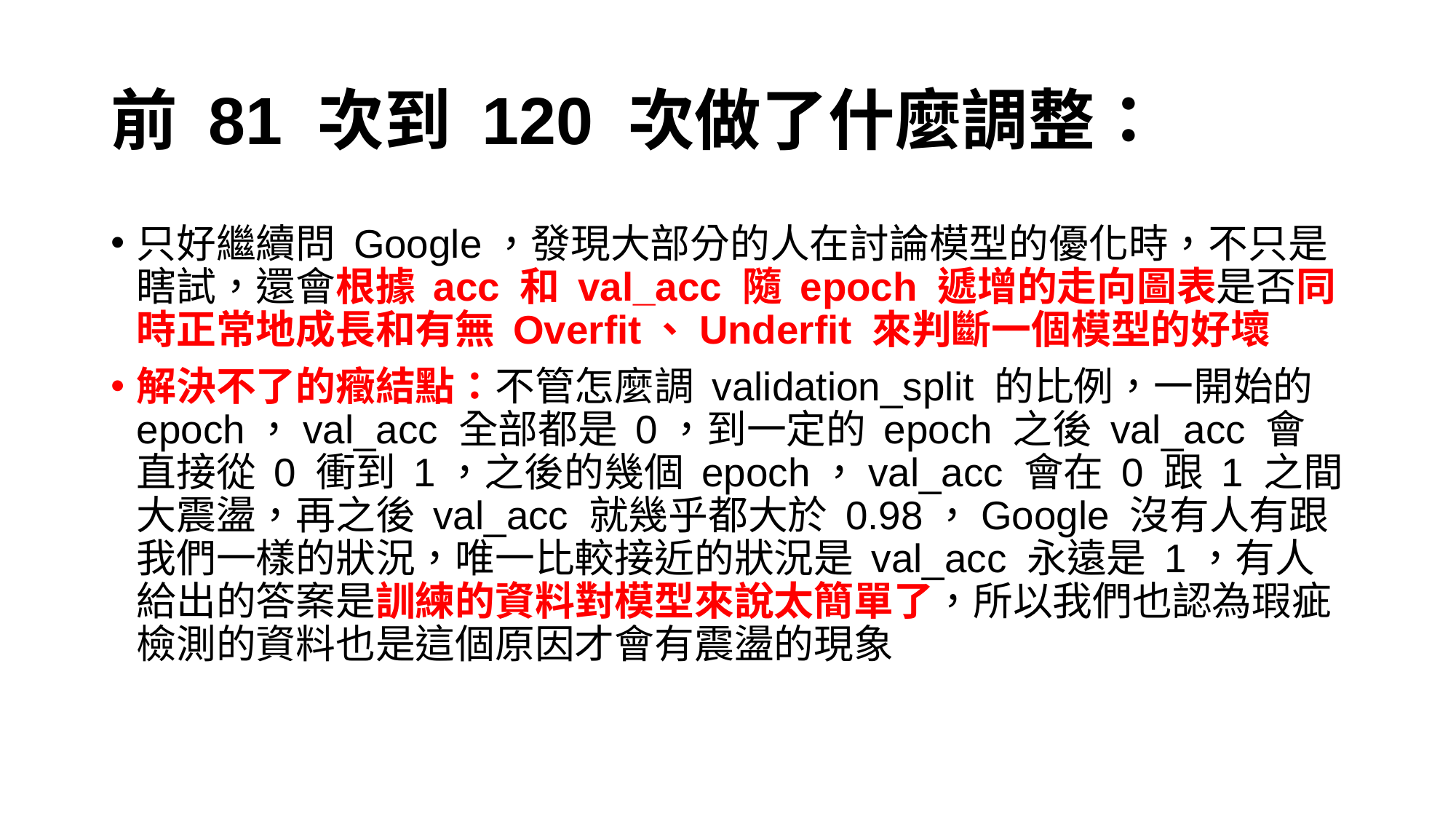

# 前 81 次到 120 次做了什麼調整：
只好繼續問 Google，發現大部分的人在討論模型的優化時，不只是瞎試，還會根據 acc 和 val_acc 隨 epoch 遞增的走向圖表是否同時正常地成長和有無 Overfit、Underfit 來判斷一個模型的好壞
解決不了的癥結點：不管怎麼調 validation_split 的比例，一開始的 epoch，val_acc 全部都是 0，到一定的 epoch 之後 val_acc 會直接從 0 衝到 1，之後的幾個 epoch，val_acc 會在 0 跟 1 之間大震盪，再之後 val_acc 就幾乎都大於 0.98，Google 沒有人有跟我們一樣的狀況，唯一比較接近的狀況是 val_acc 永遠是 1，有人給出的答案是訓練的資料對模型來說太簡單了，所以我們也認為瑕疵檢測的資料也是這個原因才會有震盪的現象